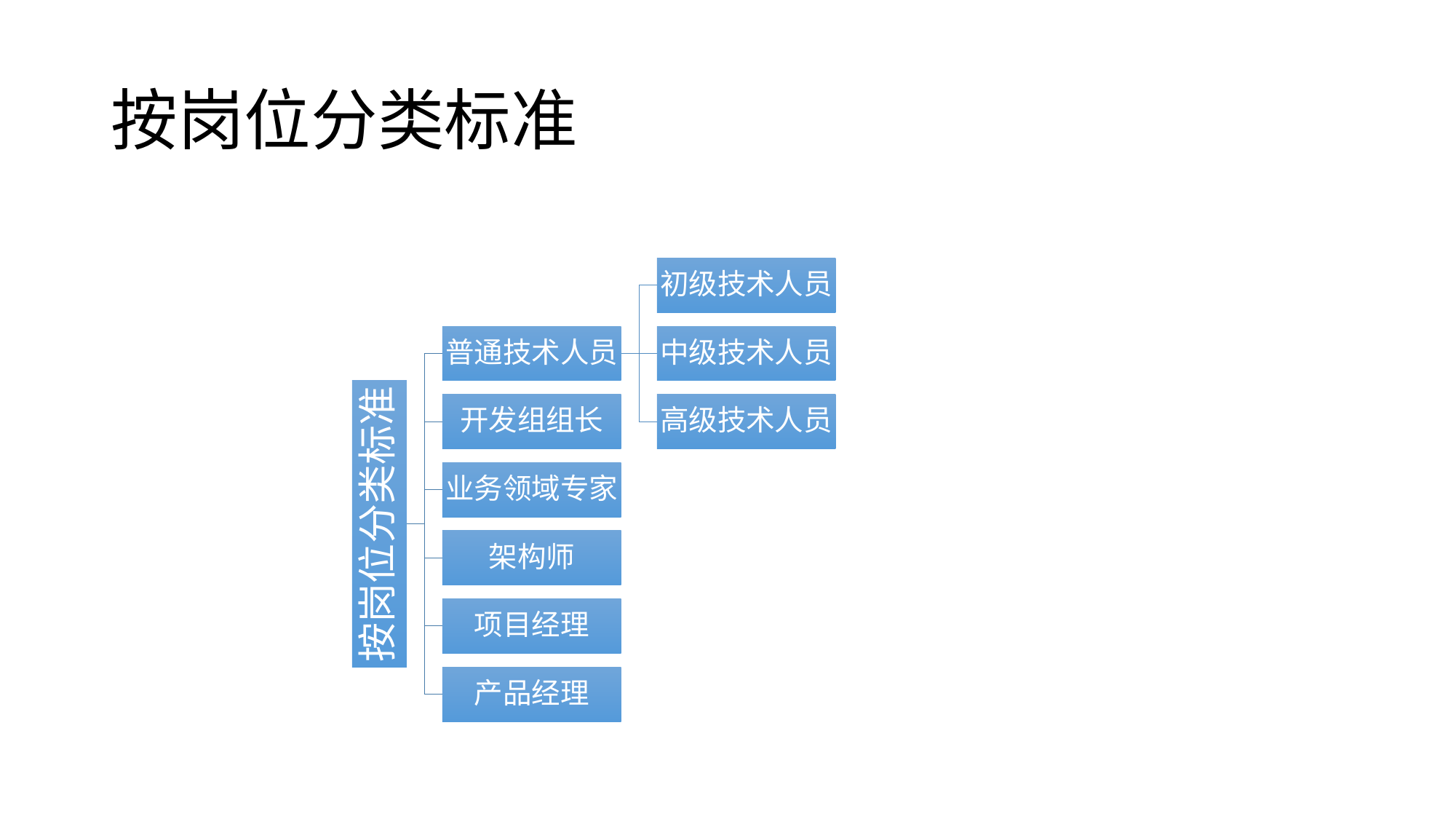

# 按岗位分类标准

按岗位分类标准
普通技术人员
初级技术人员
中级技术人员
高级技术人员
开发组组长
业务领域专家
架构师
项目经理
产品经理